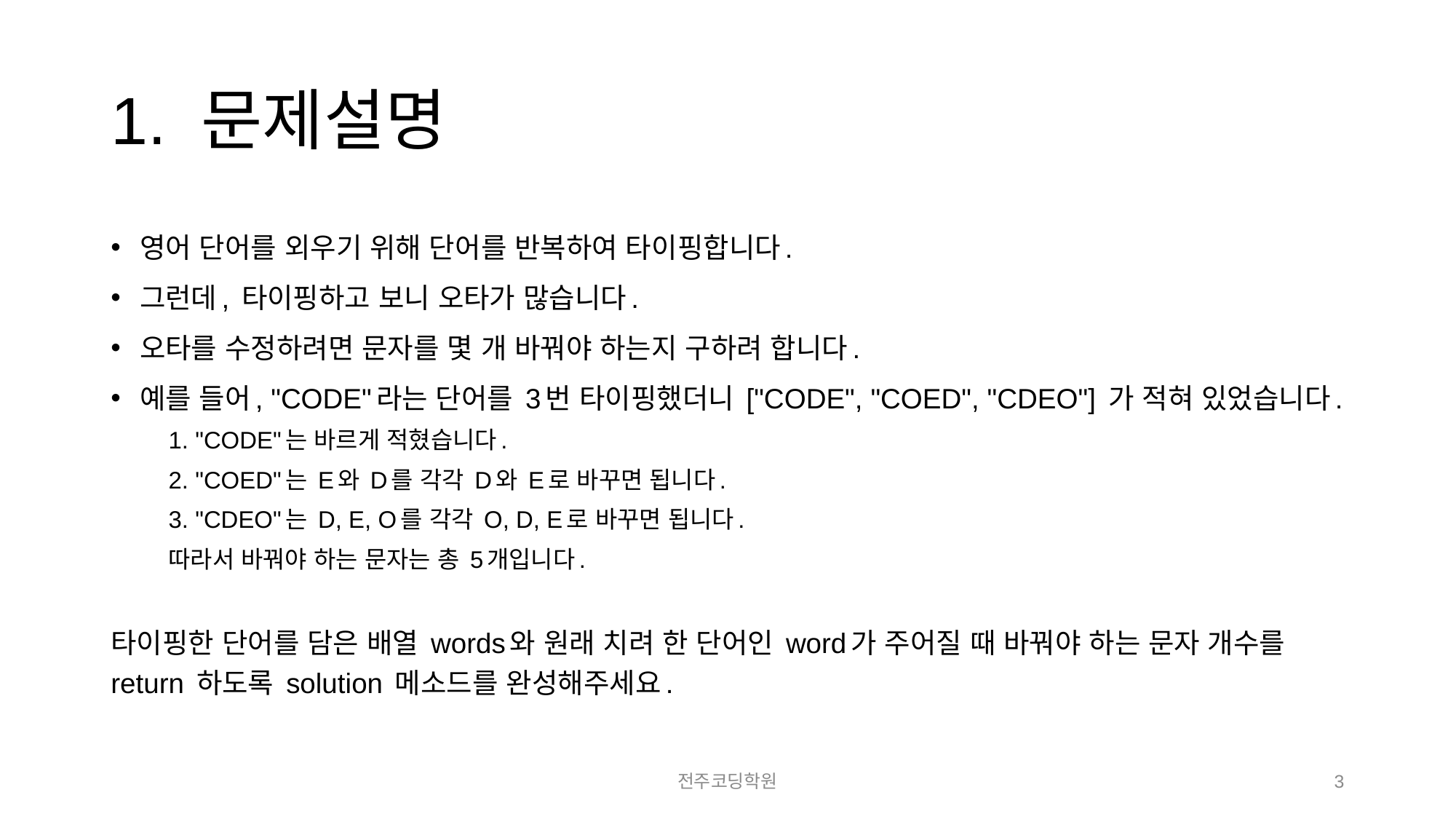

# 1. 문제설명
영어 단어를 외우기 위해 단어를 반복하여 타이핑합니다.
그런데, 타이핑하고 보니 오타가 많습니다.
오타를 수정하려면 문자를 몇 개 바꿔야 하는지 구하려 합니다.
예를 들어, "CODE"라는 단어를 3번 타이핑했더니 ["CODE", "COED", "CDEO"] 가 적혀 있었습니다.
1. "CODE"는 바르게 적혔습니다.
2. "COED"는 E와 D를 각각 D와 E로 바꾸면 됩니다.
3. "CDEO"는 D, E, O를 각각 O, D, E로 바꾸면 됩니다.
따라서 바꿔야 하는 문자는 총 5개입니다.

타이핑한 단어를 담은 배열 words와 원래 치려 한 단어인 word가 주어질 때 바꿔야 하는 문자 개수를 return 하도록 solution 메소드를 완성해주세요.
전주코딩학원
3